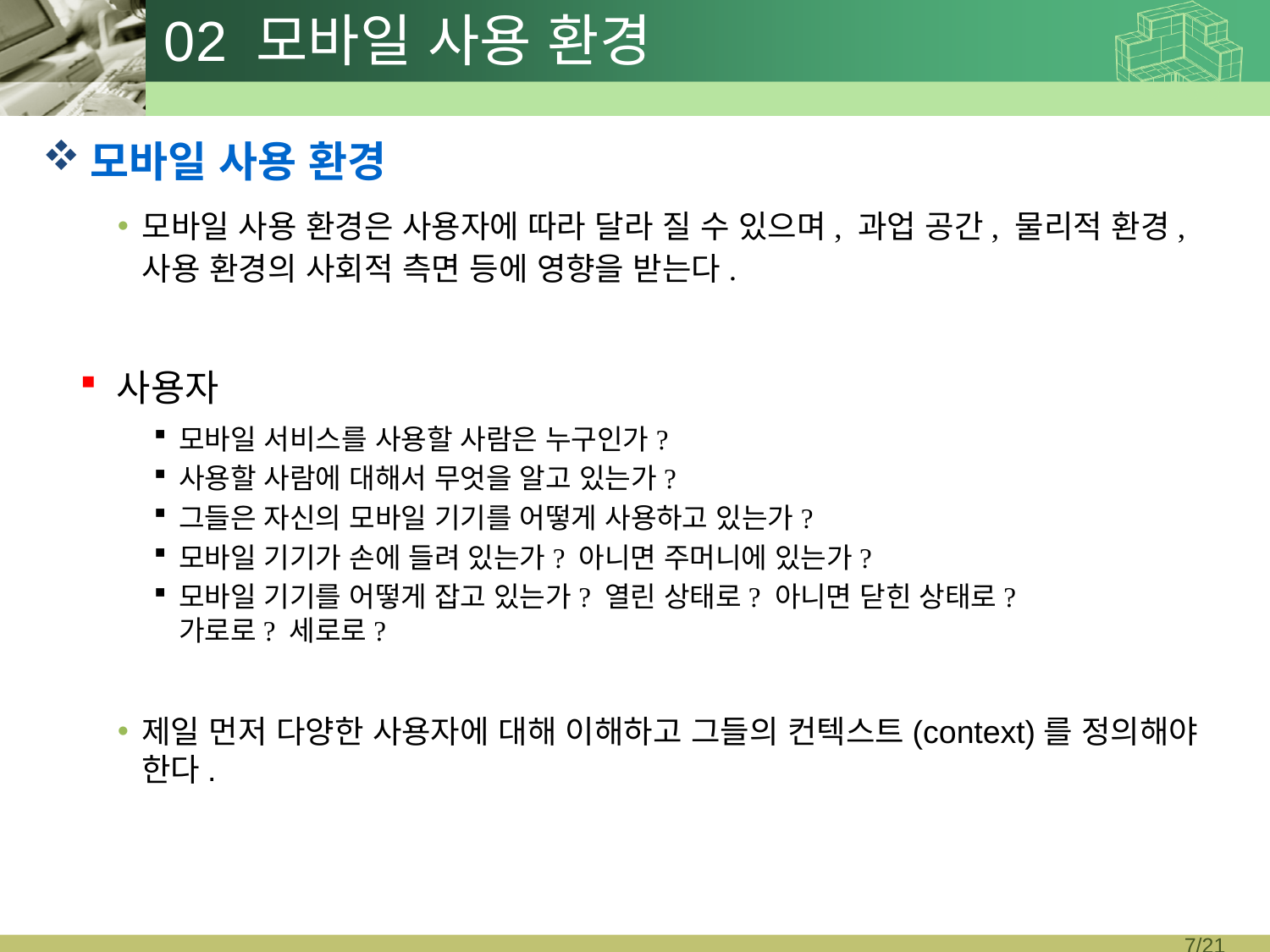

# 02 모바일 사용 환경
모바일 사용 환경
모바일 사용 환경은 사용자에 따라 달라 질 수 있으며, 과업 공간, 물리적 환경, 사용 환경의 사회적 측면 등에 영향을 받는다.

사용자
모바일 서비스를 사용할 사람은 누구인가?
사용할 사람에 대해서 무엇을 알고 있는가?
그들은 자신의 모바일 기기를 어떻게 사용하고 있는가?
모바일 기기가 손에 들려 있는가? 아니면 주머니에 있는가?
모바일 기기를 어떻게 잡고 있는가? 열린 상태로? 아니면 닫힌 상태로?
가로로? 세로로?

제일 먼저 다양한 사용자에 대해 이해하고 그들의 컨텍스트(context)를 정의해야 한다.